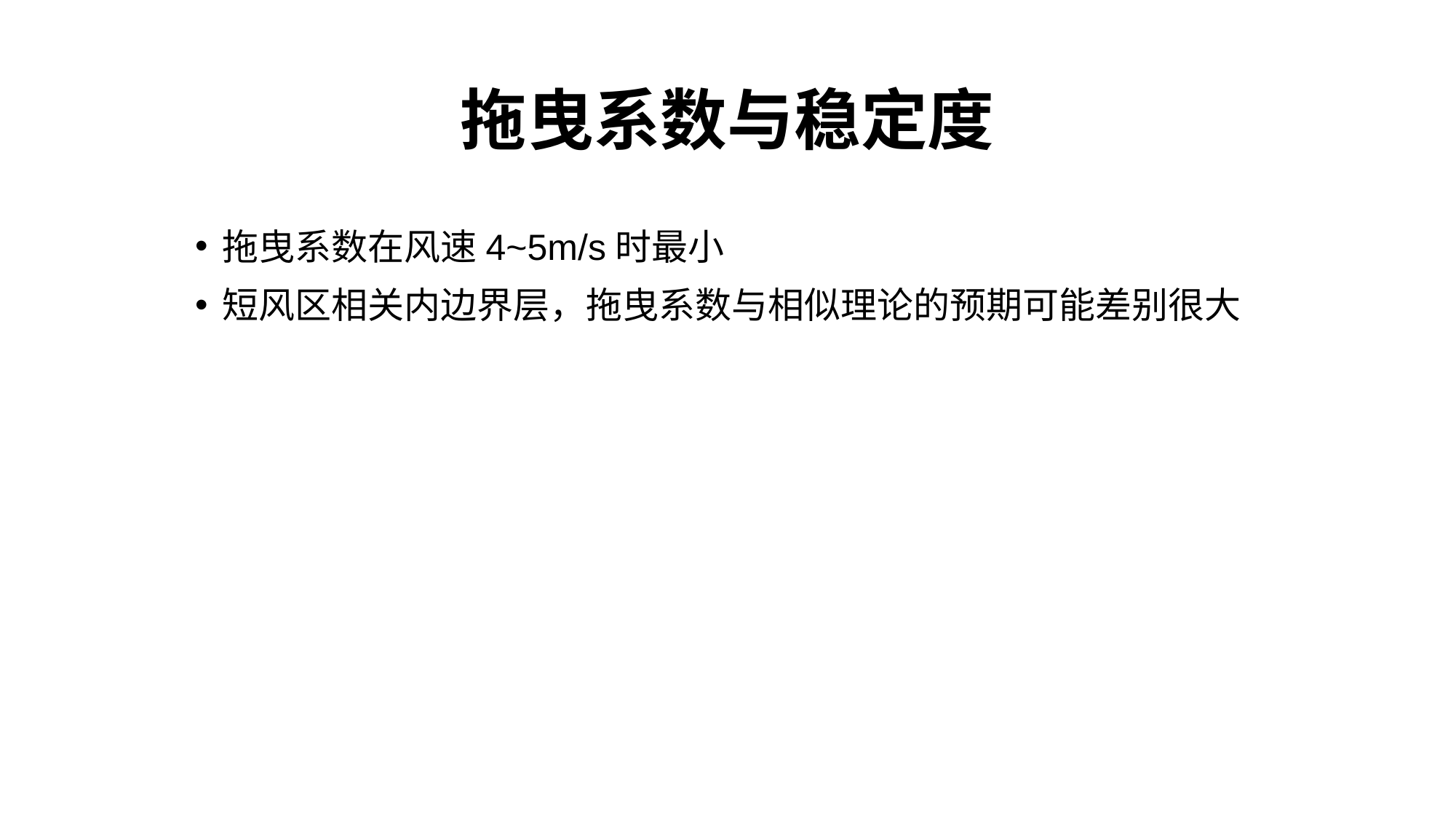

# 拖曳系数与稳定度
拖曳系数在风速4~5m/s时最小
短风区相关内边界层，拖曳系数与相似理论的预期可能差别很大